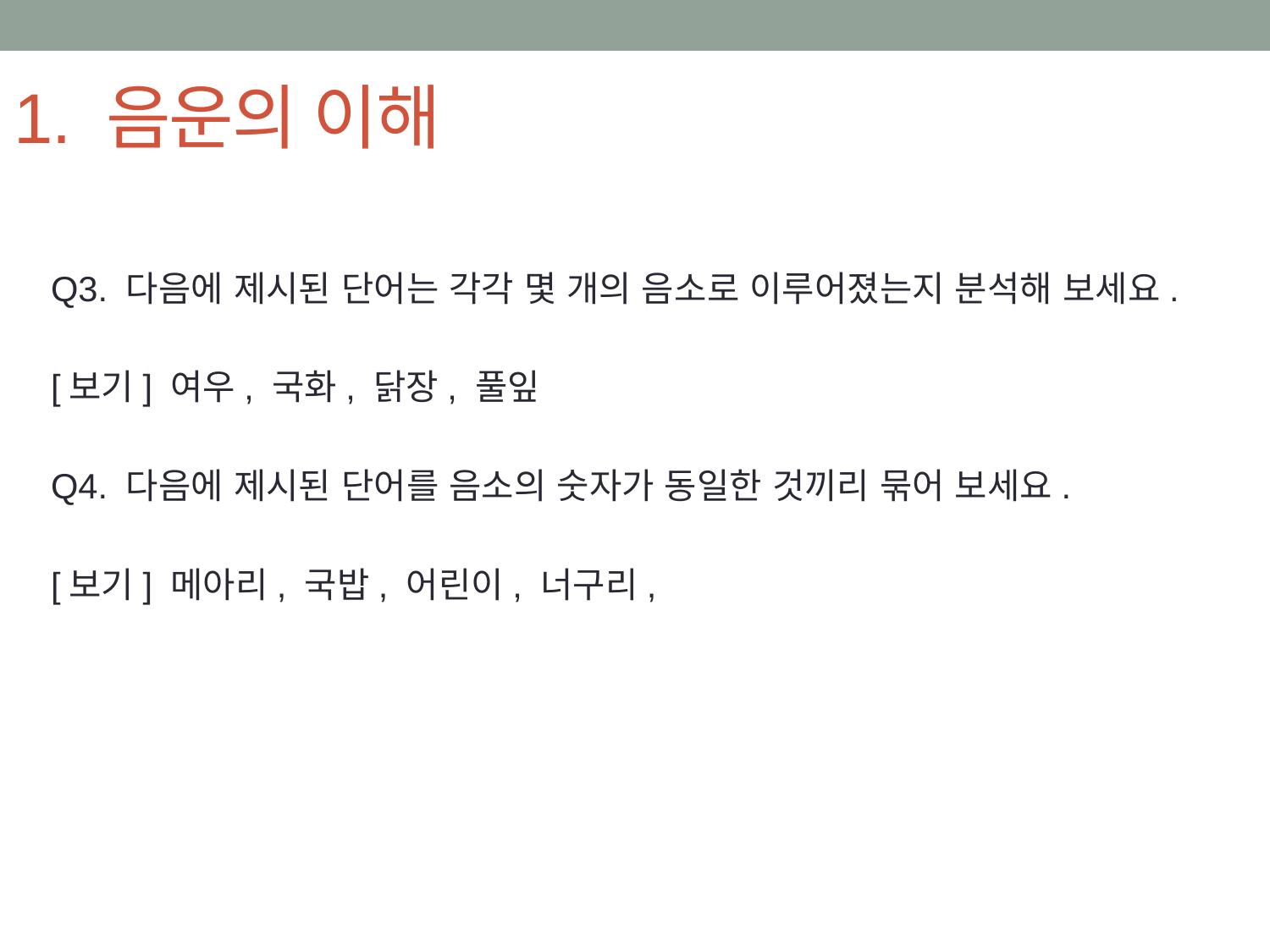

# 1. 음운의 이해

Q3. 다음에 제시된 단어는 각각 몇 개의 음소로 이루어졌는지 분석해 보세요.

[보기] 여우, 국화, 닭장, 풀잎

Q4. 다음에 제시된 단어를 음소의 숫자가 동일한 것끼리 묶어 보세요.

[보기] 메아리, 국밥, 어린이, 너구리,